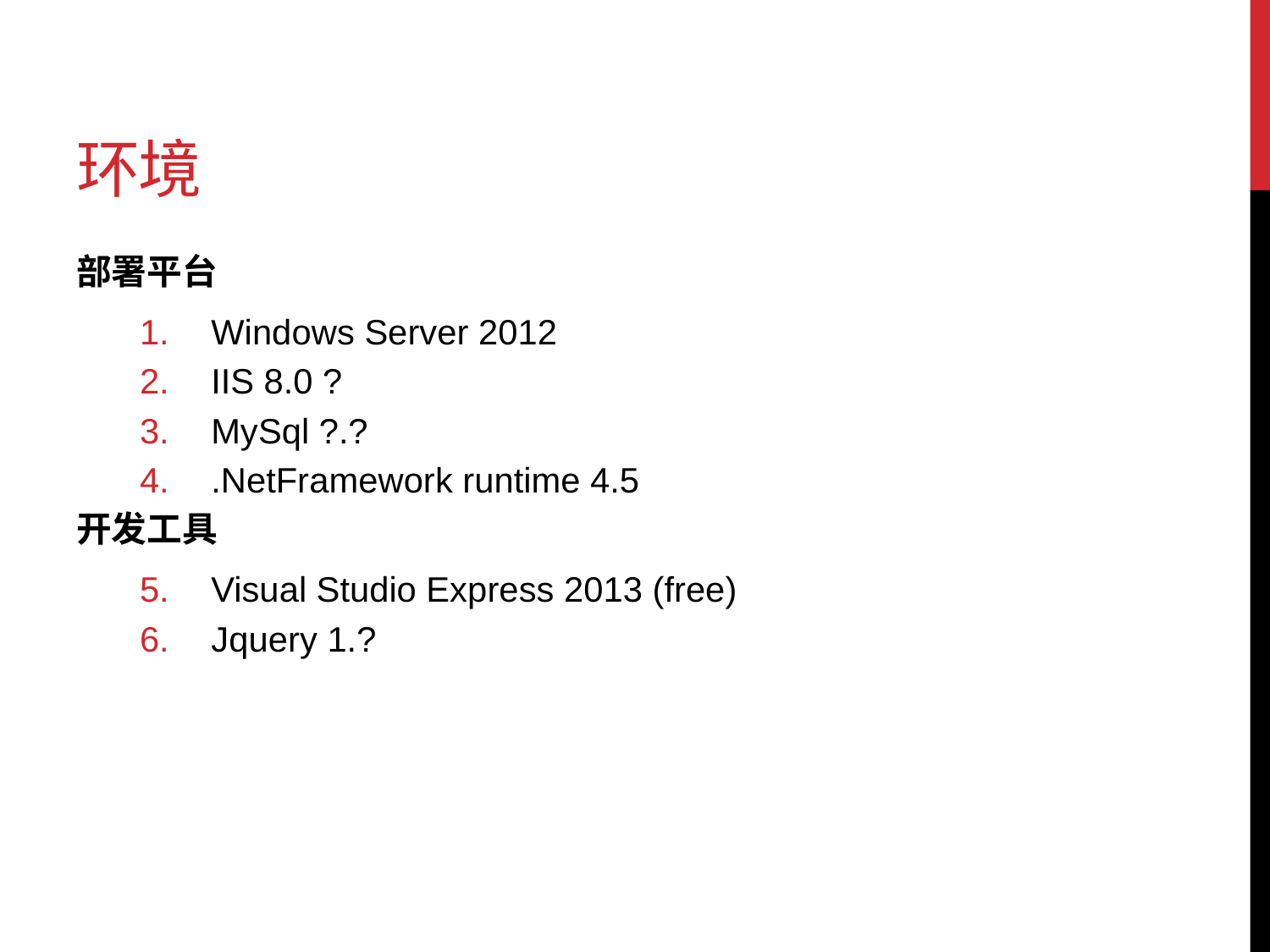

# 环境
部署平台
Windows Server 2012
IIS 8.0 ?
MySql ?.?
.NetFramework runtime 4.5
开发工具
Visual Studio Express 2013 (free)
Jquery 1.?